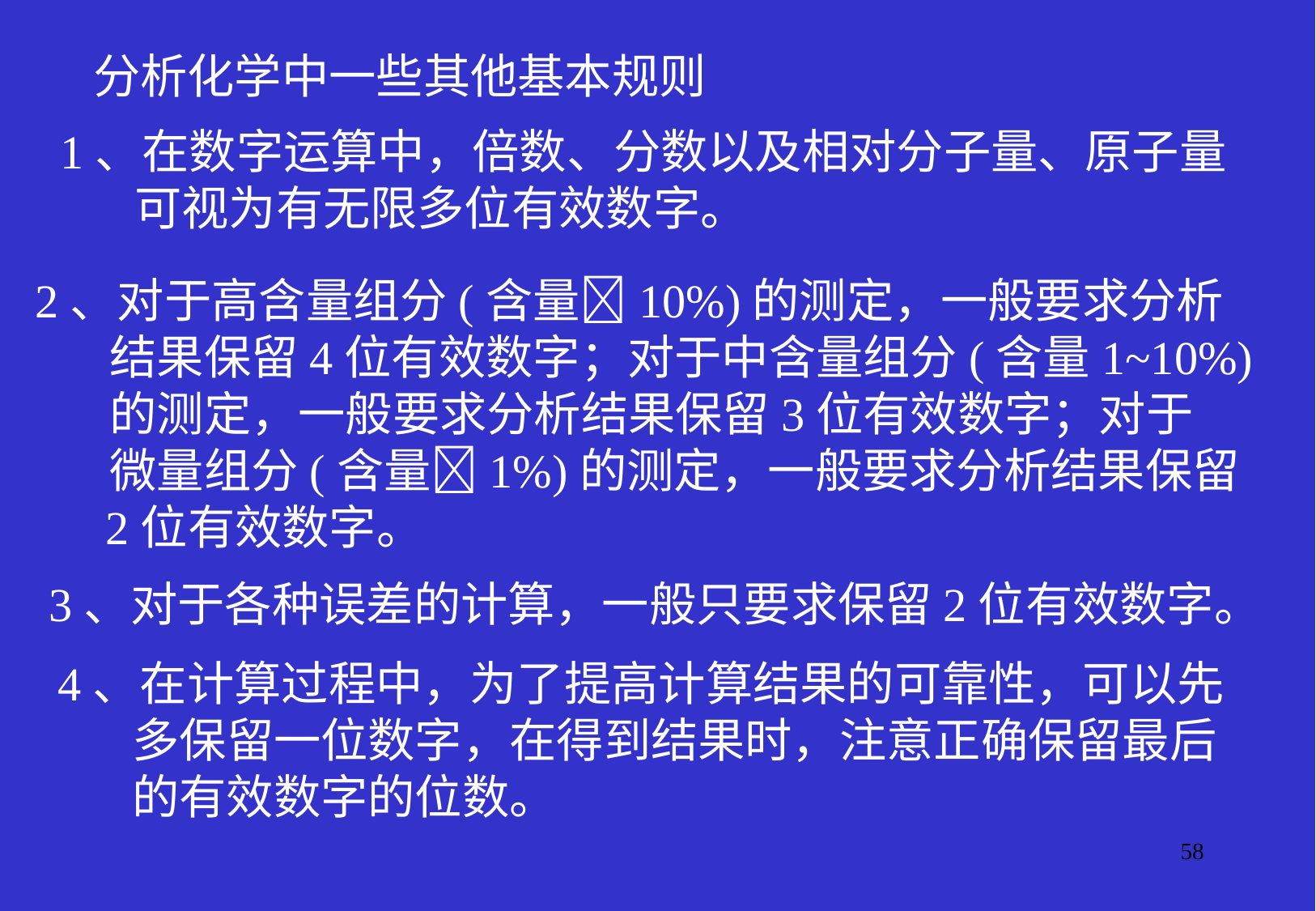

分析化学中一些其他基本规则
1、在数字运算中，倍数、分数以及相对分子量、原子量
      可视为有无限多位有效数字。
2、对于高含量组分(含量>10%)的测定，一般要求分析
      结果保留4位有效数字；对于中含量组分(含量1~10%)
      的测定，一般要求分析结果保留3位有效数字；对于
      微量组分(含量<1%)的测定，一般要求分析结果保留
      2位有效数字。
3、对于各种误差的计算，一般只要求保留2位有效数字。
4、在计算过程中，为了提高计算结果的可靠性，可以先
      多保留一位数字，在得到结果时，注意正确保留最后
      的有效数字的位数。
58